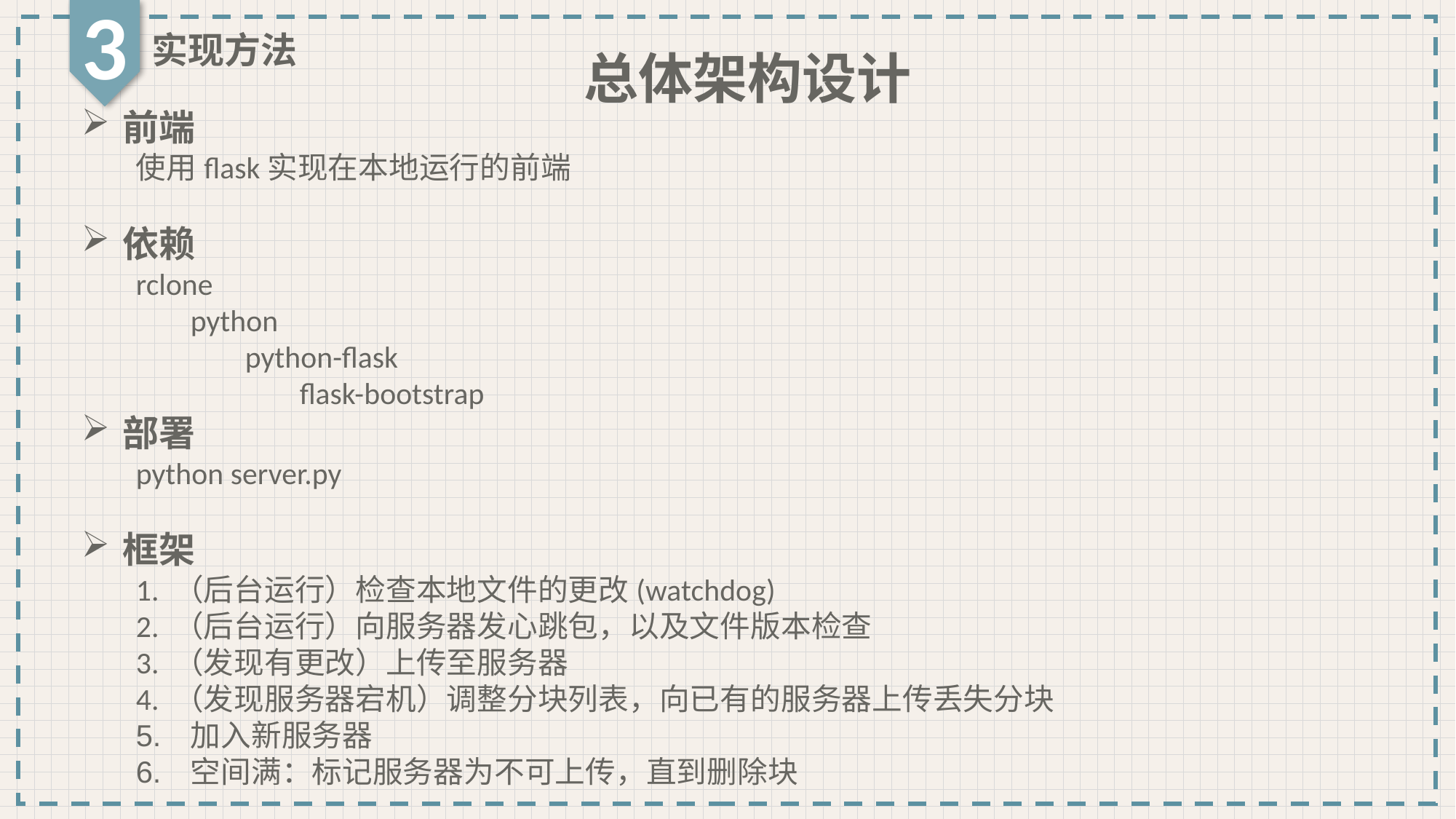

3

实现方法
总体架构设计
前端
使用flask实现在本地运行的前端

依赖
rclone
python
python-flask
flask-bootstrap
部署
python server.py

框架
1. （后台运行）检查本地文件的更改(watchdog)
2. （后台运行）向服务器发心跳包，以及文件版本检查
3. （发现有更改）上传至服务器
4. （发现服务器宕机）调整分块列表，向已有的服务器上传丢失分块
加入新服务器
空间满：标记服务器为不可上传，直到删除块